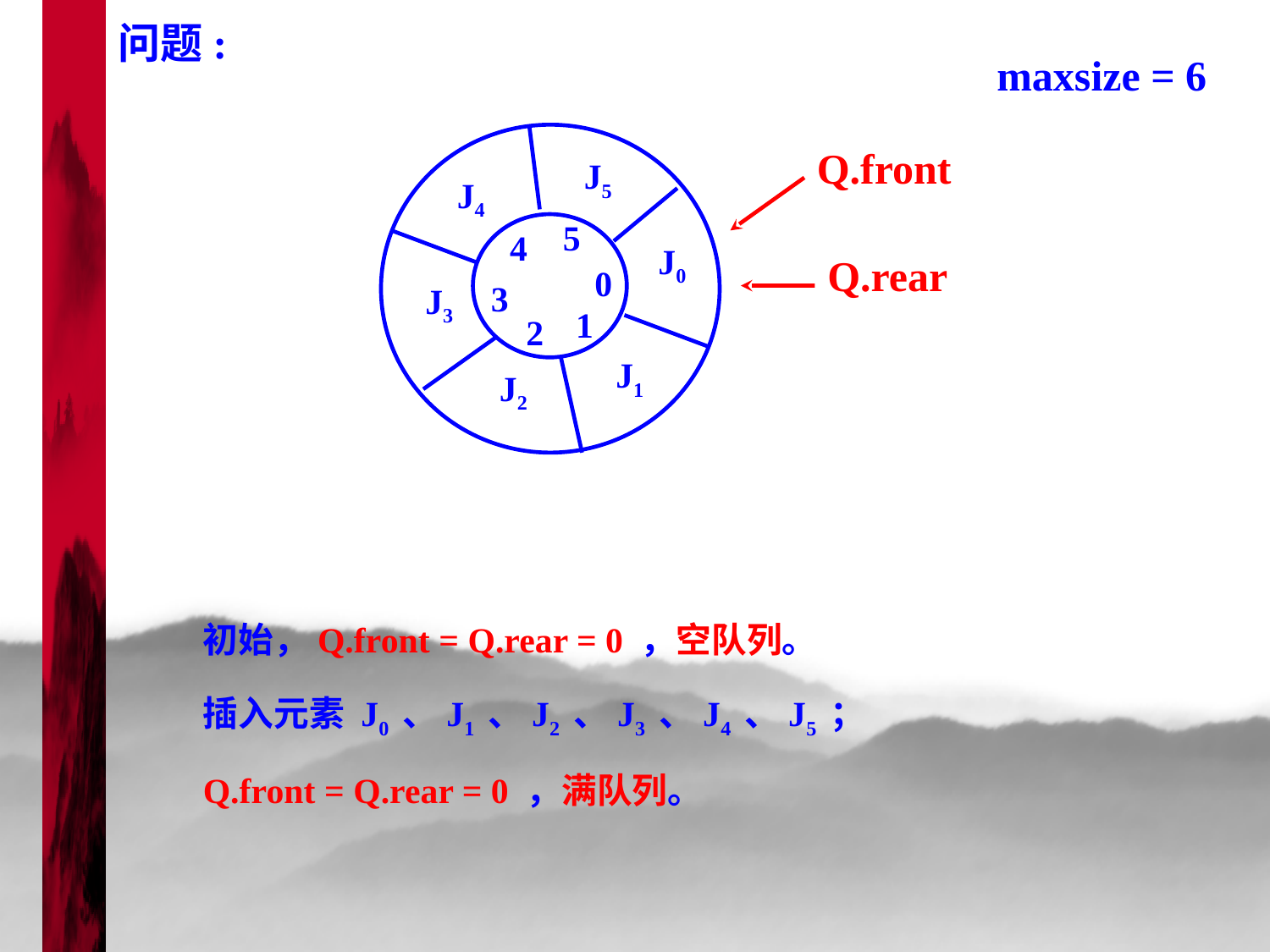

问题:
Q.rear

maxsize = 6

Q.rear

Q.rear

Q.front

5

4

Q.rear
0
3

1
2

J5
J4
J0
Q.rear

Q.rear
J3
J1
J2

Q.rear
初始，Q.front = Q.rear = 0 ，空队列。
插入元素 J0 、J1 、J2 、J3 、J4 、J5 ；
Q.front = Q.rear = 0 ，满队列。